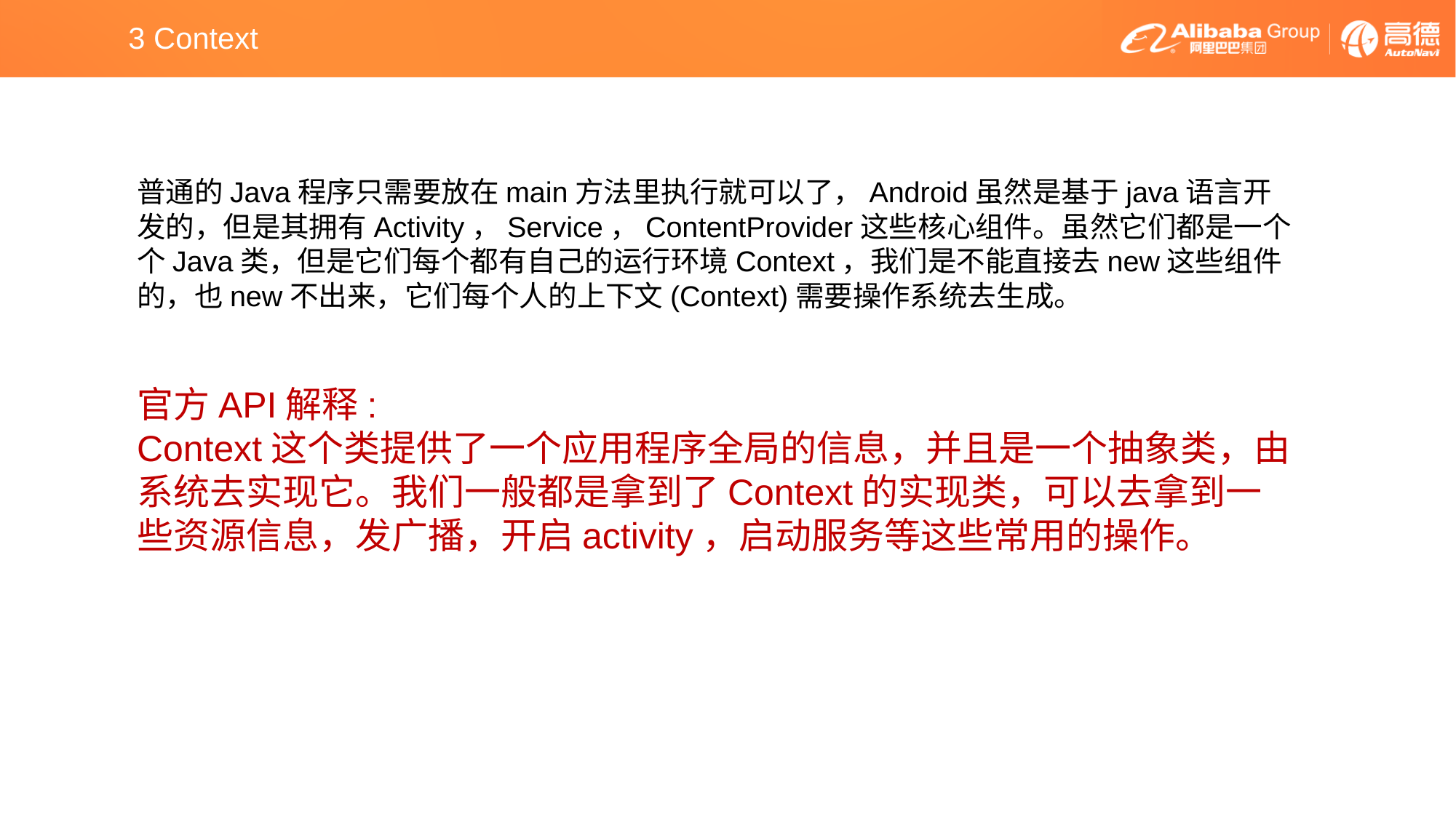

3 Context
普通的Java程序只需要放在main方法里执行就可以了，Android虽然是基于java语言开发的，但是其拥有Activity，Service，ContentProvider这些核心组件。虽然它们都是一个个Java类，但是它们每个都有自己的运行环境Context，我们是不能直接去new这些组件的，也new不出来，它们每个人的上下文(Context)需要操作系统去生成。

官方API解释:
Context这个类提供了一个应用程序全局的信息，并且是一个抽象类，由系统去实现它。我们一般都是拿到了Context的实现类，可以去拿到一些资源信息，发广播，开启activity，启动服务等这些常用的操作。